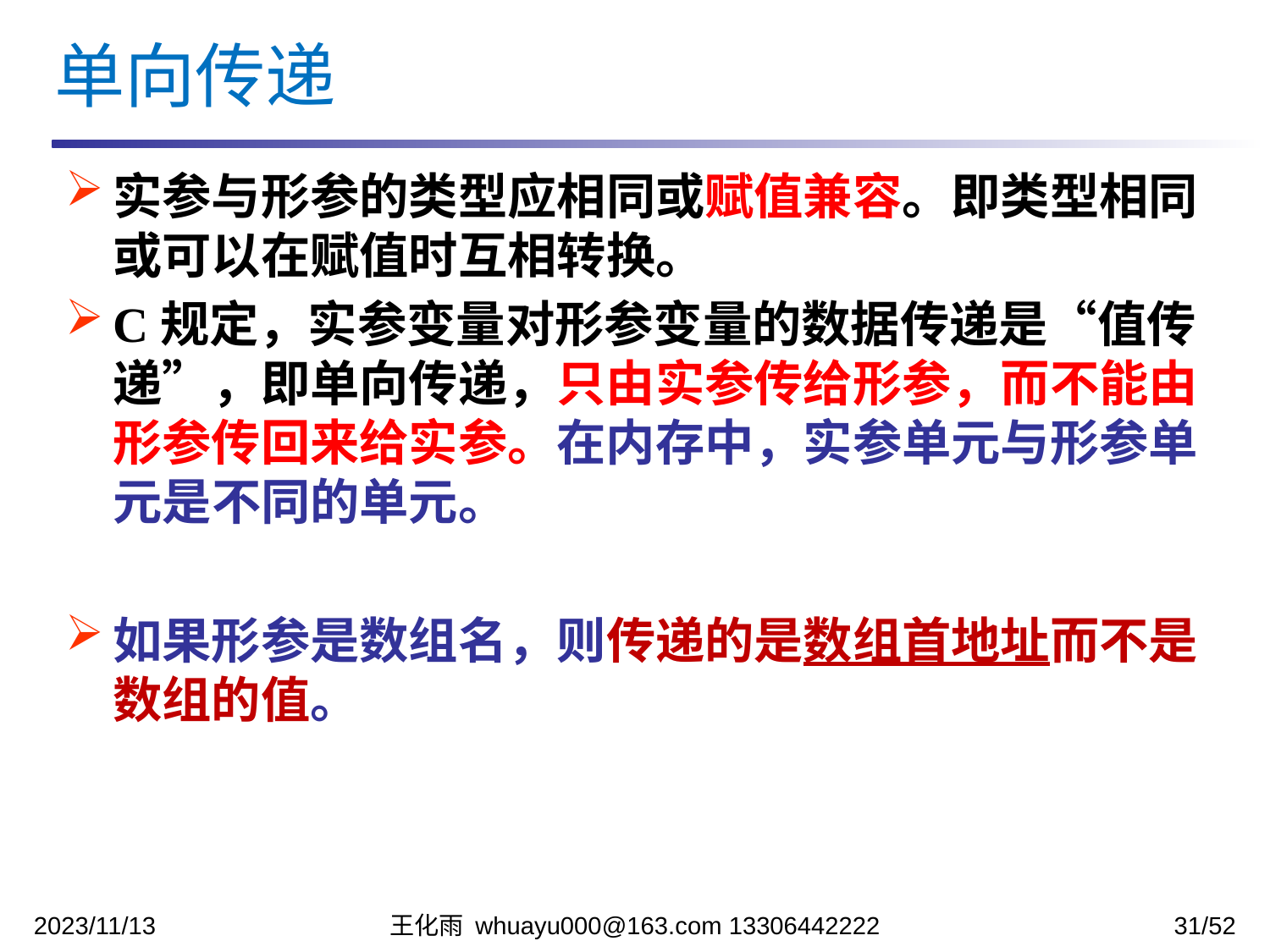

单向传递
实参与形参的类型应相同或赋值兼容。即类型相同或可以在赋值时互相转换。
C规定，实参变量对形参变量的数据传递是“值传递”，即单向传递，只由实参传给形参，而不能由形参传回来给实参。在内存中，实参单元与形参单元是不同的单元。

如果形参是数组名，则传递的是数组首地址而不是数组的值。
2023/11/13
王化雨 whuayu000@163.com 13306442222
31/52